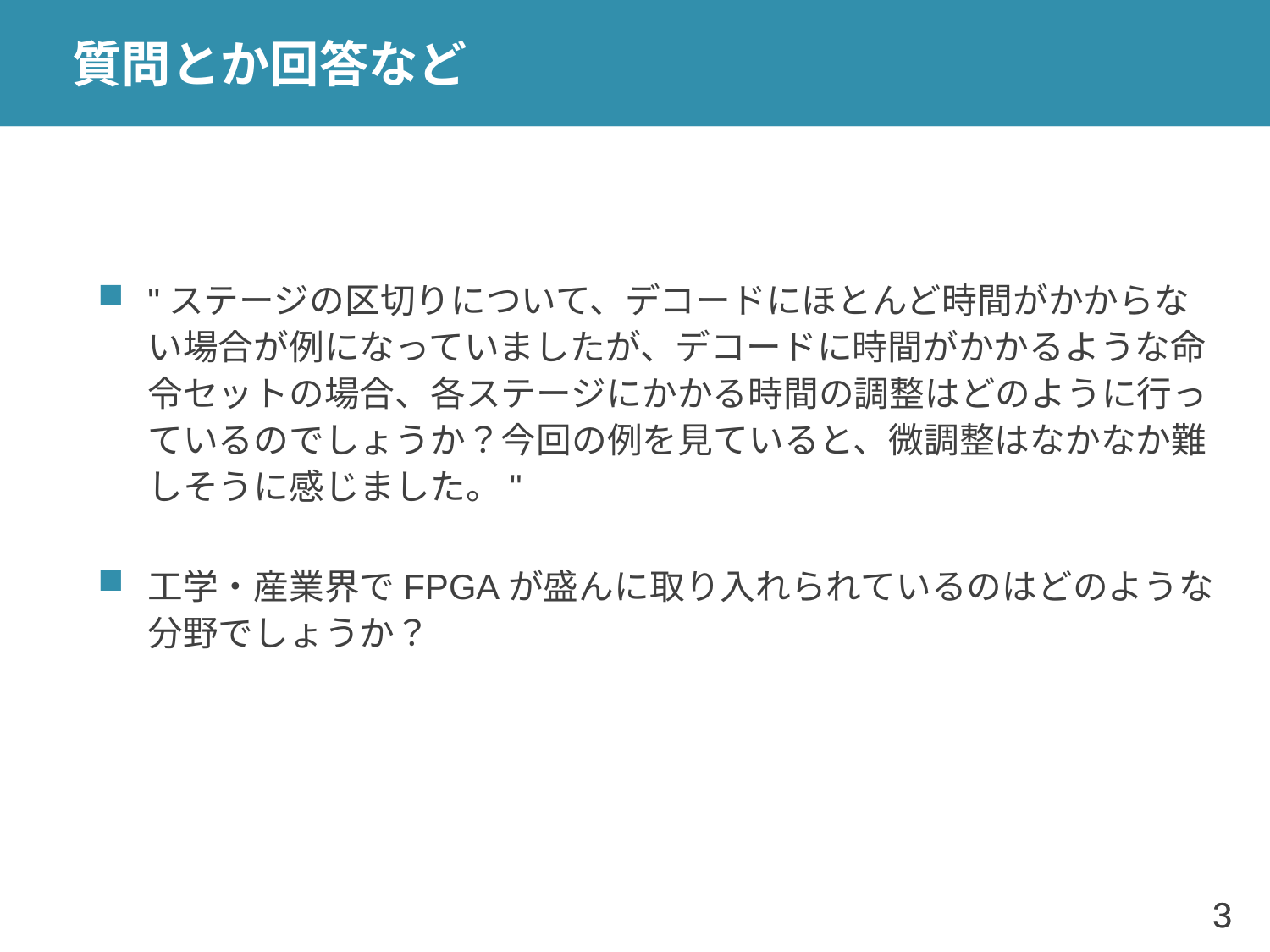

# 質問とか回答など
"ステージの区切りについて、デコードにほとんど時間がかからない場合が例になっていましたが、デコードに時間がかかるような命令セットの場合、各ステージにかかる時間の調整はどのように行っているのでしょうか？今回の例を見ていると、微調整はなかなか難しそうに感じました。"
工学・産業界でFPGAが盛んに取り入れられているのはどのような分野でしょうか？